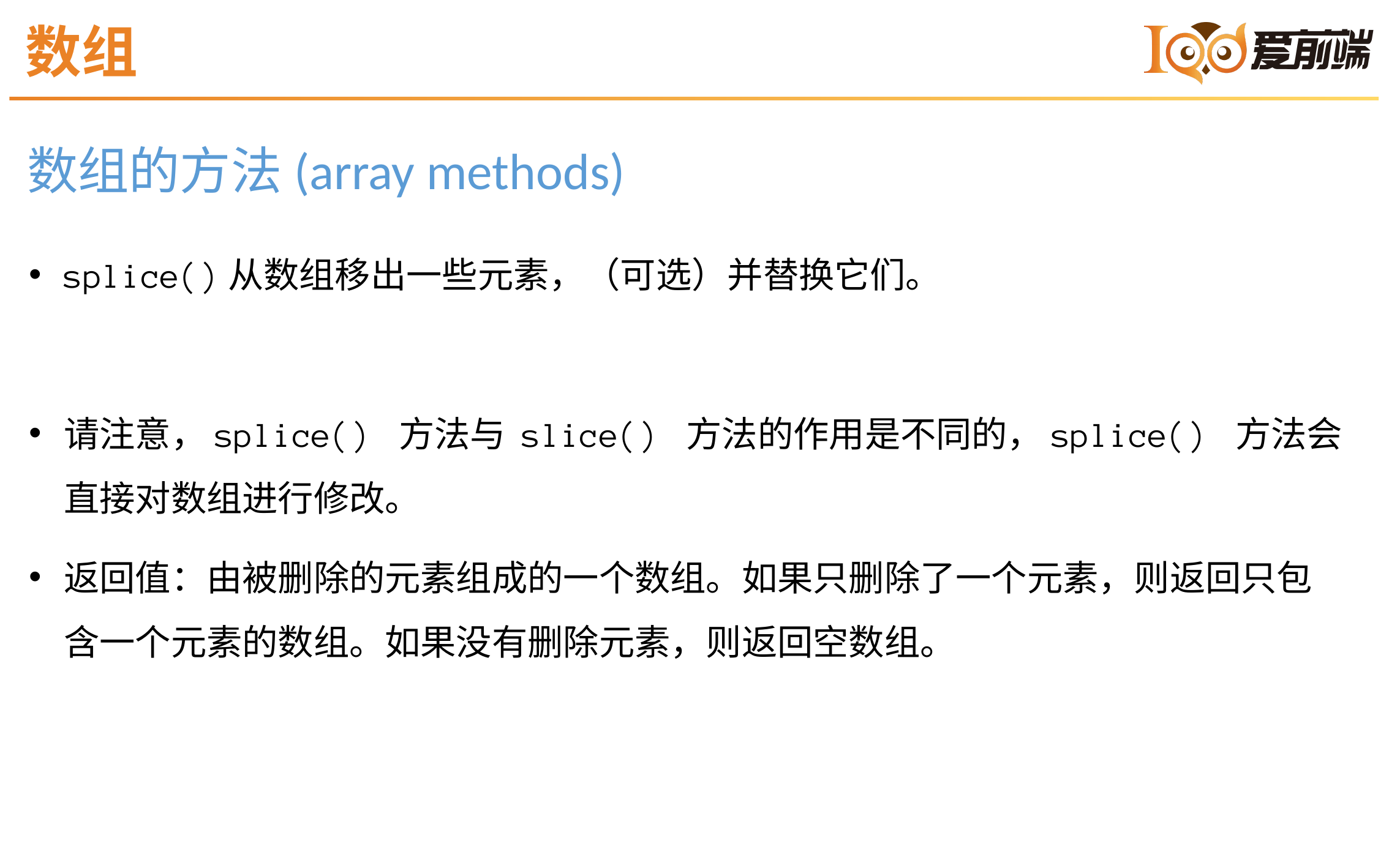

数组

数组的方法(array methods)
splice()从数组移出一些元素，（可选）并替换它们。

请注意，splice() 方法与 slice() 方法的作用是不同的，splice() 方法会直接对数组进行修改。
返回值：由被删除的元素组成的一个数组。如果只删除了一个元素，则返回只包含一个元素的数组。如果没有删除元素，则返回空数组。